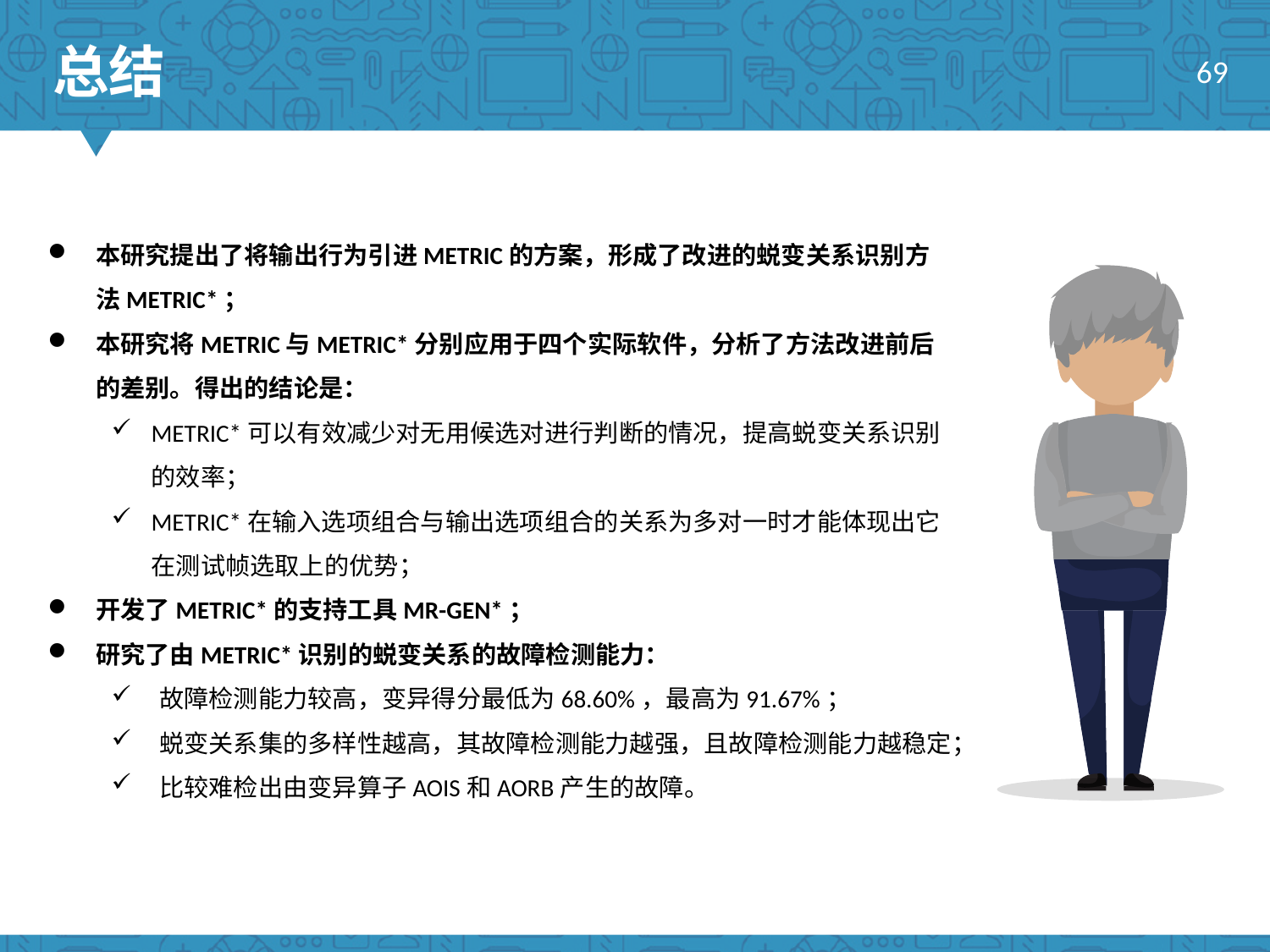

总结
69
本研究提出了将输出行为引进METRIC的方案，形成了改进的蜕变关系识别方法METRIC*；
本研究将METRIC与METRIC*分别应用于四个实际软件，分析了方法改进前后的差别。得出的结论是：
METRIC*可以有效减少对无用候选对进行判断的情况，提高蜕变关系识别的效率；
METRIC*在输入选项组合与输出选项组合的关系为多对一时才能体现出它在测试帧选取上的优势；
开发了METRIC*的支持工具MR-GEN*；
研究了由METRIC*识别的蜕变关系的故障检测能力：
故障检测能力较高，变异得分最低为68.60%，最高为91.67%；
蜕变关系集的多样性越高，其故障检测能力越强，且故障检测能力越稳定；
比较难检出由变异算子AOIS和AORB产生的故障。